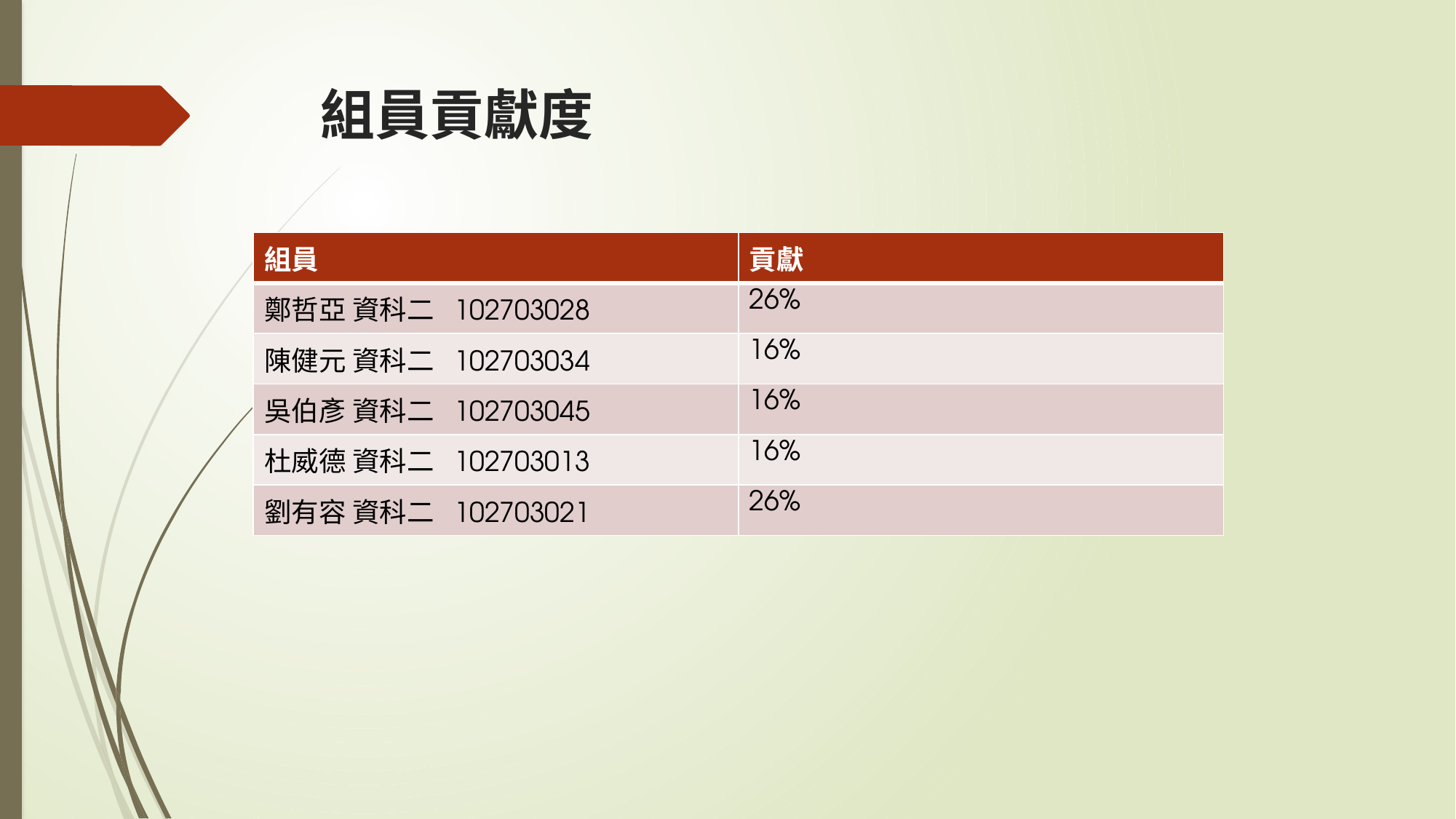

# 組員貢獻度
| 組員 | 貢獻 |
| --- | --- |
| 鄭哲亞 資科二 102703028 | 26% |
| 陳健元 資科二 102703034 | 16% |
| 吳伯彥 資科二 102703045 | 16% |
| 杜威德 資科二 102703013 | 16% |
| 劉有容 資科二 102703021 | 26% |